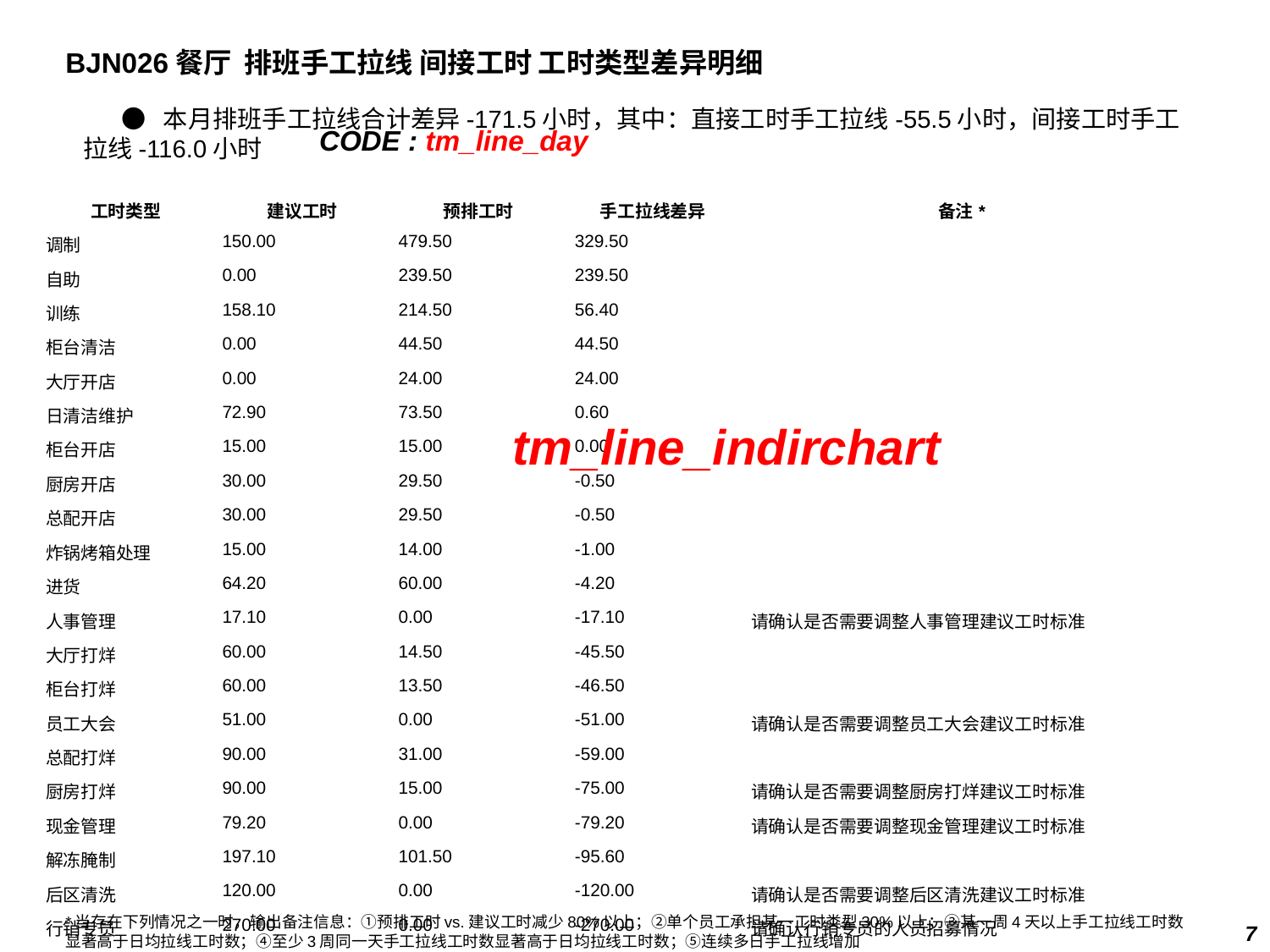

#
BJN026餐厅  排班手工拉线 间接工时 工时类型差异明细
       ●  本月排班手工拉线合计差异-171.5小时，其中：直接工时手工拉线-55.5小时，间接工时手工拉线-116.0小时
CODE : tm_line_day
| 工时类型 | 建议工时 | 预排工时 | 手工拉线差异 | 备注\* |
| --- | --- | --- | --- | --- |
| 调制 | 150.00 | 479.50 | 329.50 |  |
| 自助 | 0.00 | 239.50 | 239.50 |  |
| 训练 | 158.10 | 214.50 | 56.40 |  |
| 柜台清洁 | 0.00 | 44.50 | 44.50 |  |
| 大厅开店 | 0.00 | 24.00 | 24.00 |  |
| 日清洁维护 | 72.90 | 73.50 | 0.60 |  |
| 柜台开店 | 15.00 | 15.00 | 0.00 |  |
| 厨房开店 | 30.00 | 29.50 | -0.50 |  |
| 总配开店 | 30.00 | 29.50 | -0.50 |  |
| 炸锅烤箱处理 | 15.00 | 14.00 | -1.00 |  |
| 进货 | 64.20 | 60.00 | -4.20 |  |
| 人事管理 | 17.10 | 0.00 | -17.10 | 请确认是否需要调整人事管理建议工时标准 |
| 大厅打烊 | 60.00 | 14.50 | -45.50 |  |
| 柜台打烊 | 60.00 | 13.50 | -46.50 |  |
| 员工大会 | 51.00 | 0.00 | -51.00 | 请确认是否需要调整员工大会建议工时标准 |
| 总配打烊 | 90.00 | 31.00 | -59.00 |  |
| 厨房打烊 | 90.00 | 15.00 | -75.00 | 请确认是否需要调整厨房打烊建议工时标准 |
| 现金管理 | 79.20 | 0.00 | -79.20 | 请确认是否需要调整现金管理建议工时标准 |
| 解冻腌制 | 197.10 | 101.50 | -95.60 |  |
| 后区清洗 | 120.00 | 0.00 | -120.00 | 请确认是否需要调整后区清洗建议工时标准 |
| 行销专员 | 270.00 | 0.00 | -270.00 | 请确认行销专员的人员招募情况 |
tm_line_indirchart
*当存在下列情况之一时，输出备注信息：①预排工时vs.建议工时减少80%以上；②单个员工承担某一工时类型30%以上；③某一周4天以上手工拉线工时数显著高于日均拉线工时数；④至少3周同一天手工拉线工时数显著高于日均拉线工时数；⑤连续多日手工拉线增加